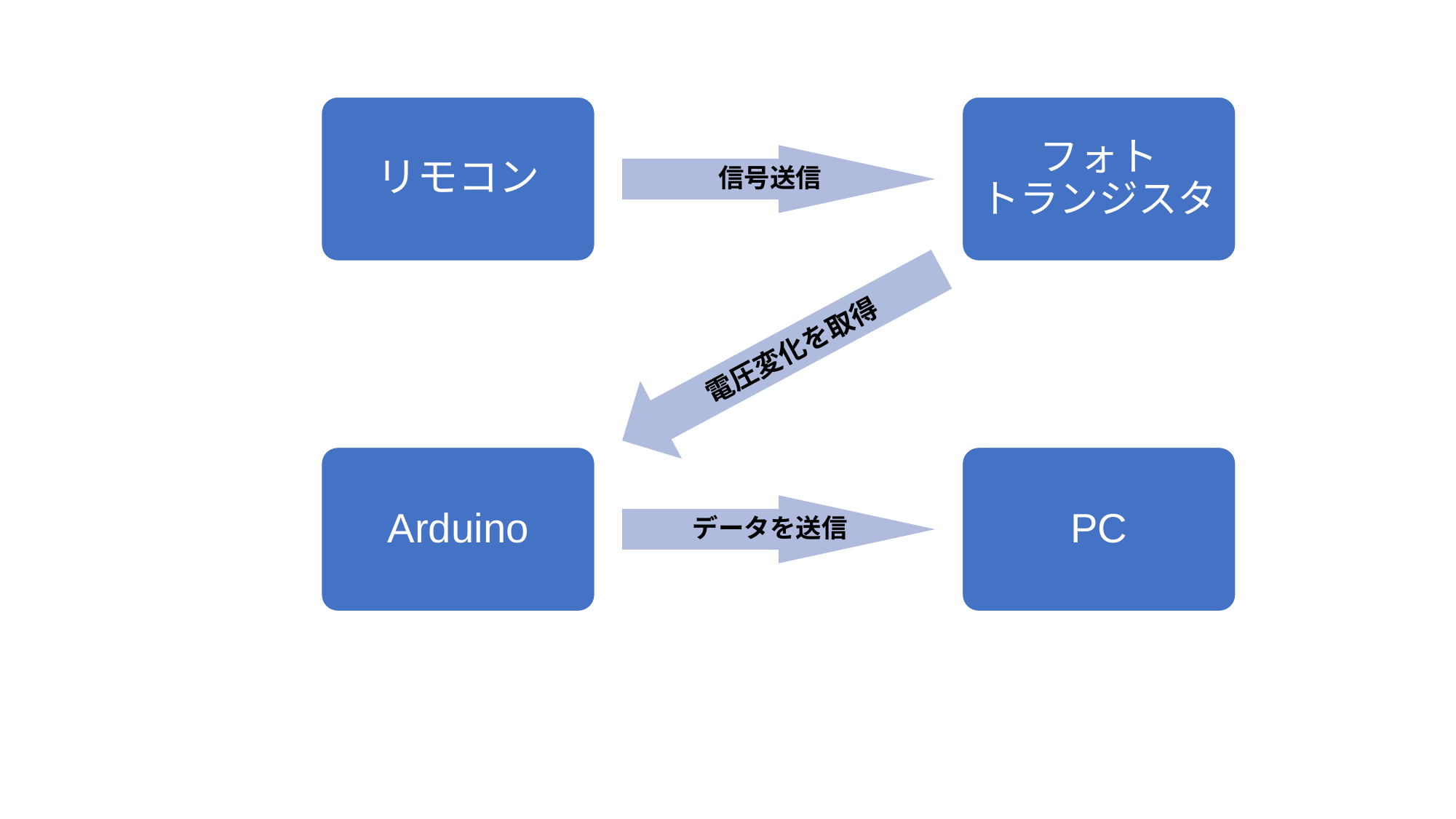

リモコン
フォト
トランジスタ
信号送信
電圧変化を取得
Arduino
PC
データを送信